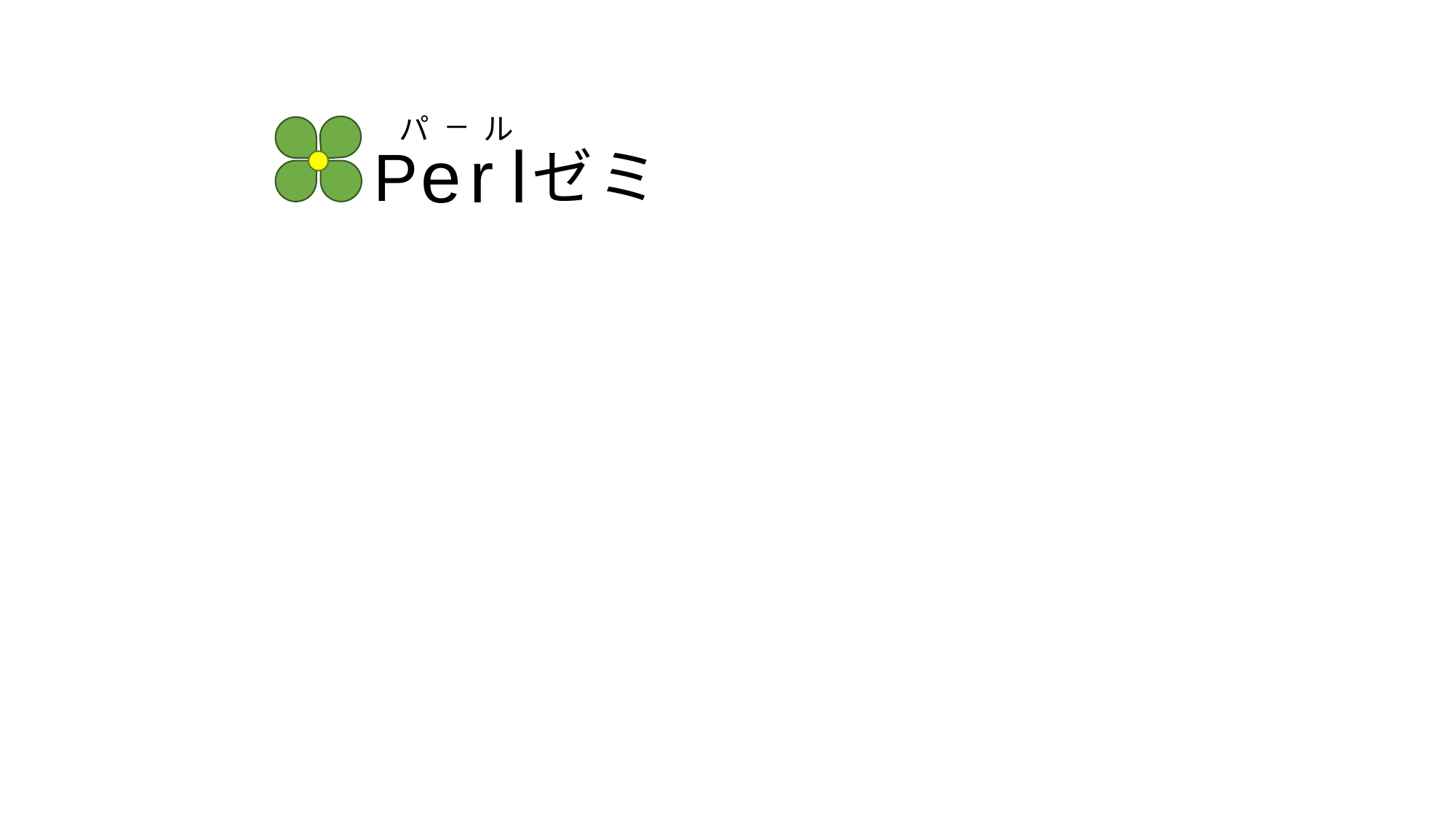

パ
ル
ー

e
r
l
P
ゼ
ミ